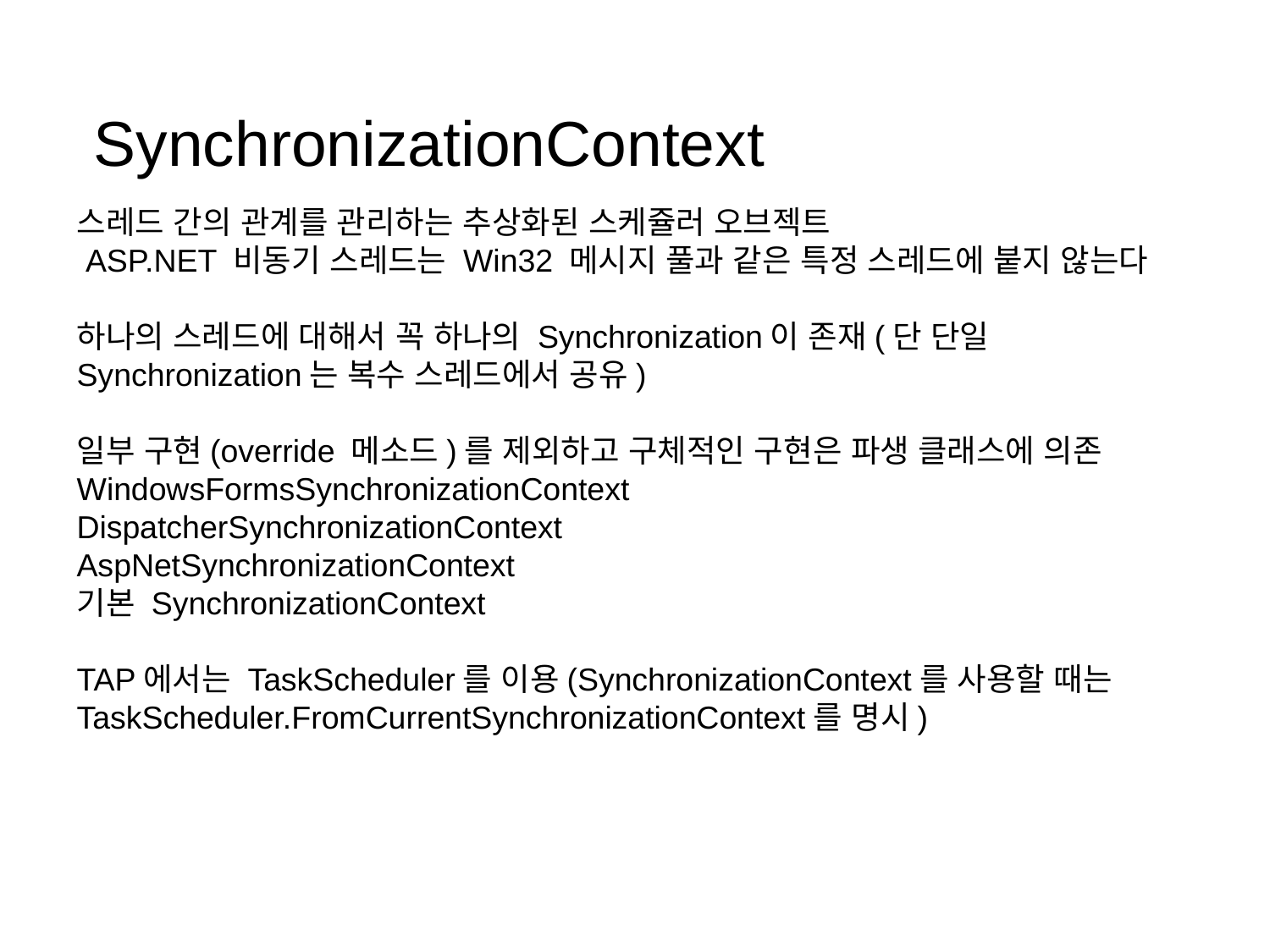

SynchronizationContext
스레드 간의 관계를 관리하는 추상화된 스케쥴러 오브젝트
 ASP.NET 비동기 스레드는 Win32 메시지 풀과 같은 특정 스레드에 붙지 않는다
하나의 스레드에 대해서 꼭 하나의 Synchronization이 존재(단 단일 Synchronization는 복수 스레드에서 공유)
일부 구현(override 메소드)를 제외하고 구체적인 구현은 파생 클래스에 의존
WindowsFormsSynchronizationContext
DispatcherSynchronizationContext
AspNetSynchronizationContext
기본 SynchronizationContext
TAP에서는 TaskScheduler를 이용(SynchronizationContext를 사용할 때는 TaskScheduler.FromCurrentSynchronizationContext를 명시)